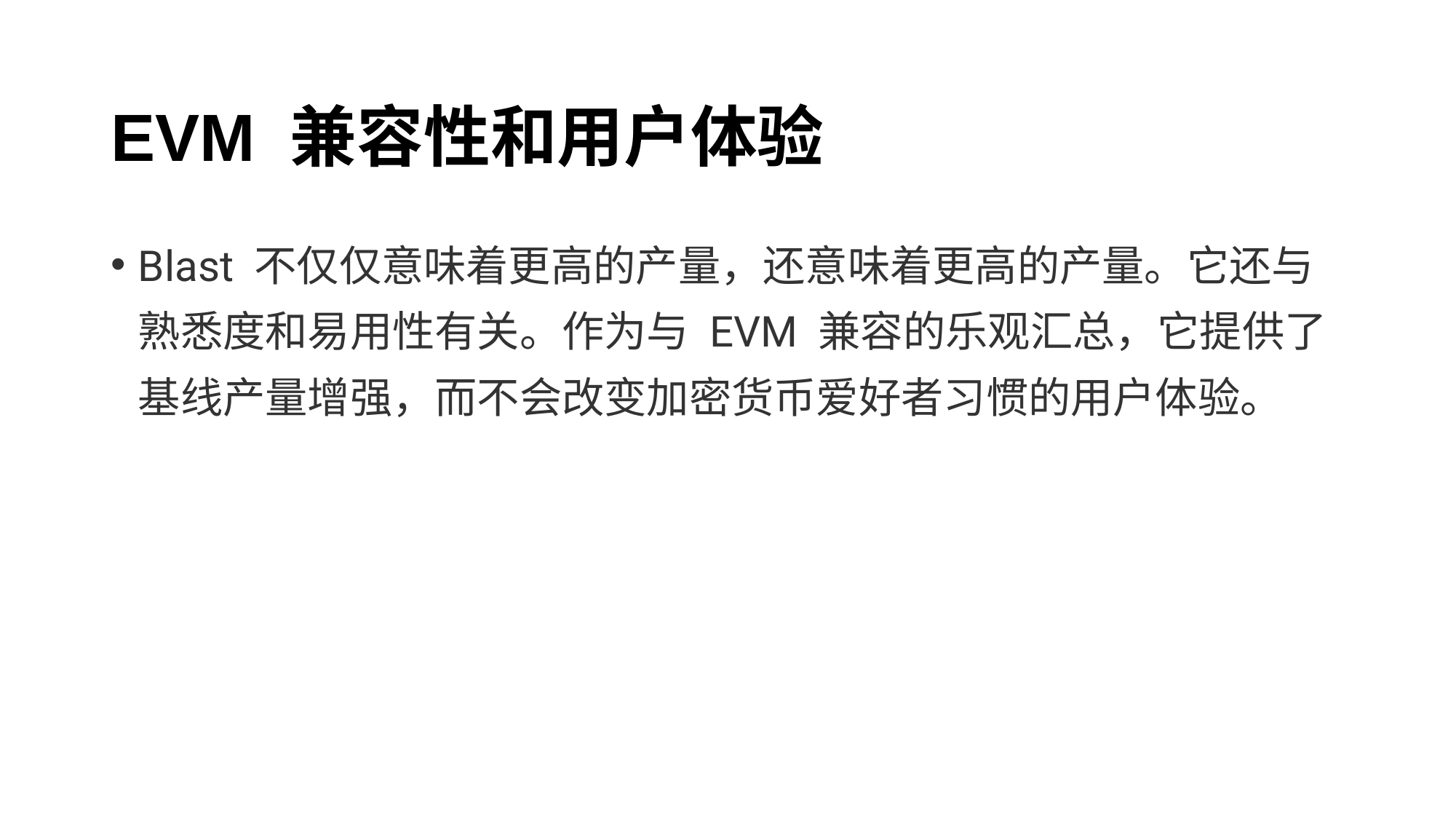

# EVM 兼容性和用户体验
Blast 不仅仅意味着更高的产量，还意味着更高的产量。它还与熟悉度和易用性有关。作为与 EVM 兼容的乐观汇总，它提供了基线产量增强，而不会改变加密货币爱好者习惯的用户体验。